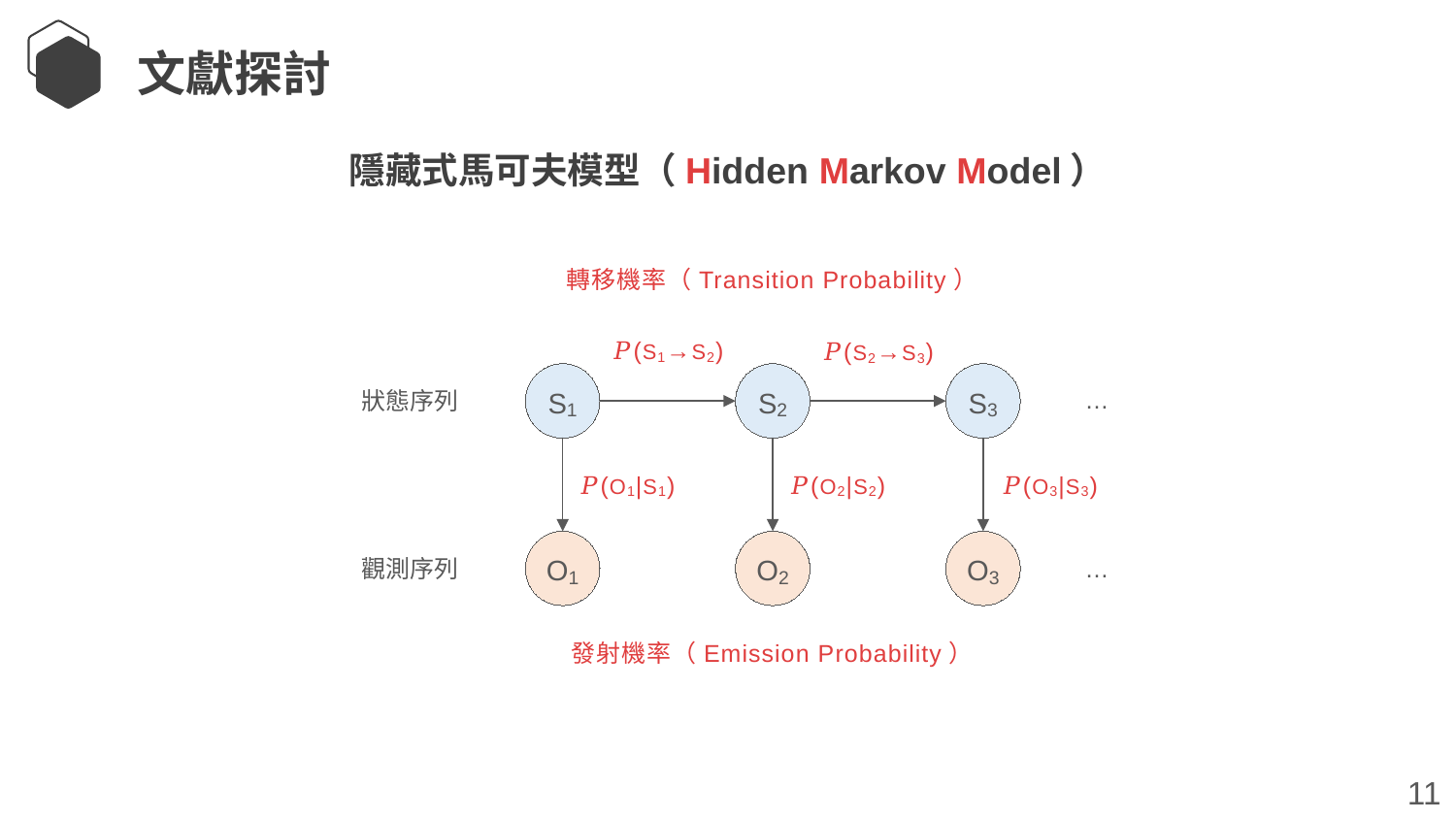

文獻探討
隱藏式馬可夫模型（Hidden Markov Model）
轉移機率（Transition Probability）
𝑃(S1→S2)
𝑃(S2→S3)
S1
S2
S3
…
狀態序列
O1
O2
O3
…
觀測序列
𝑃(O1|S1)
𝑃(O3|S3)
𝑃(O2|S2)
發射機率（Emission Probability）
11